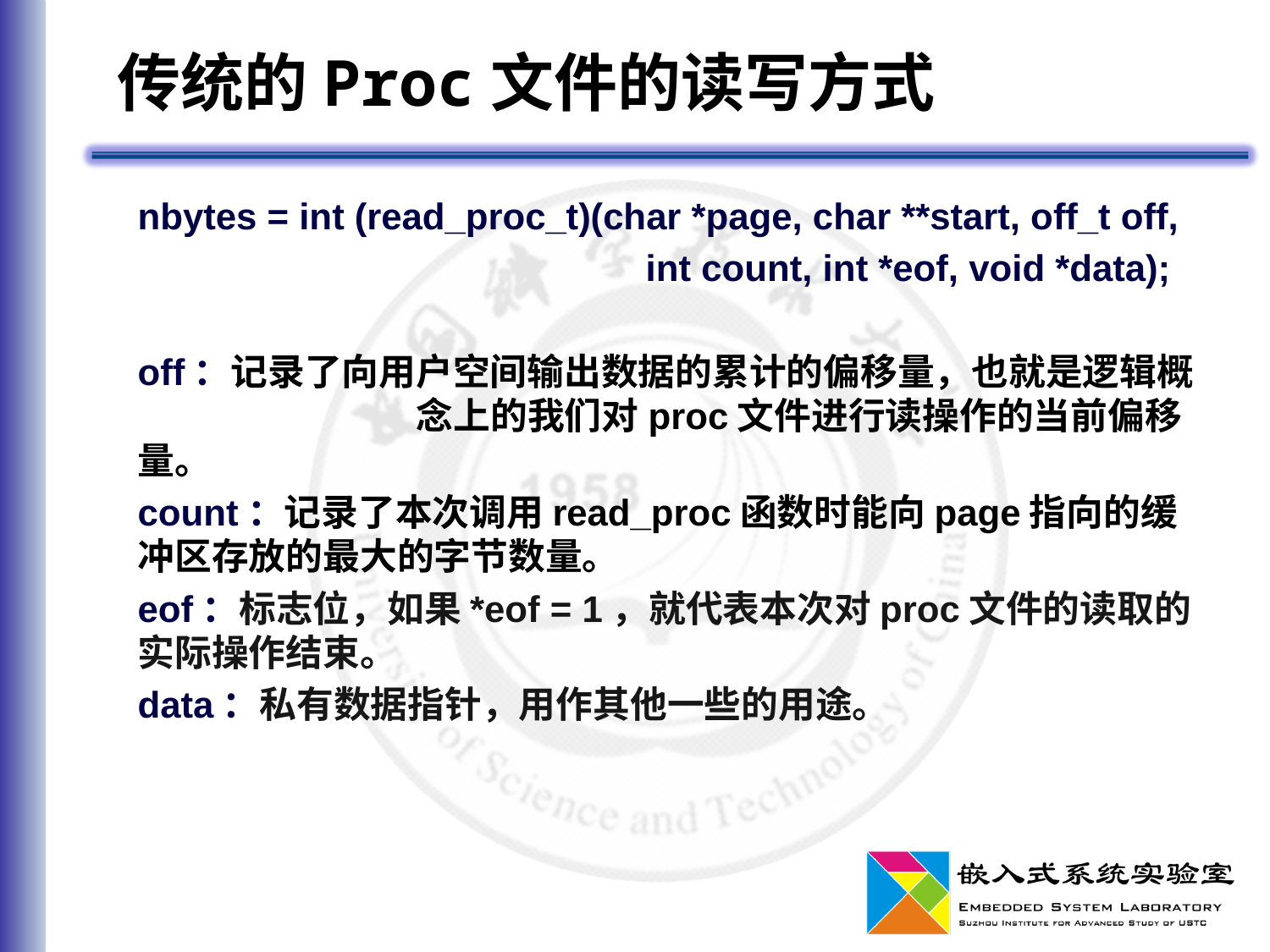

# 传统的Proc文件的读写方式
nbytes = int (read_proc_t)(char *page, char **start, off_t off,
			  	int count, int *eof, void *data);

off：记录了向用户空间输出数据的累计的偏移量，也就是逻辑概                                   念上的我们对proc文件进行读操作的当前偏移量。
count：记录了本次调用read_proc函数时能向page指向的缓冲区存放的最大的字节数量。
eof：标志位，如果*eof = 1，就代表本次对proc文件的读取的实际操作结束。
data：私有数据指针，用作其他一些的用途。